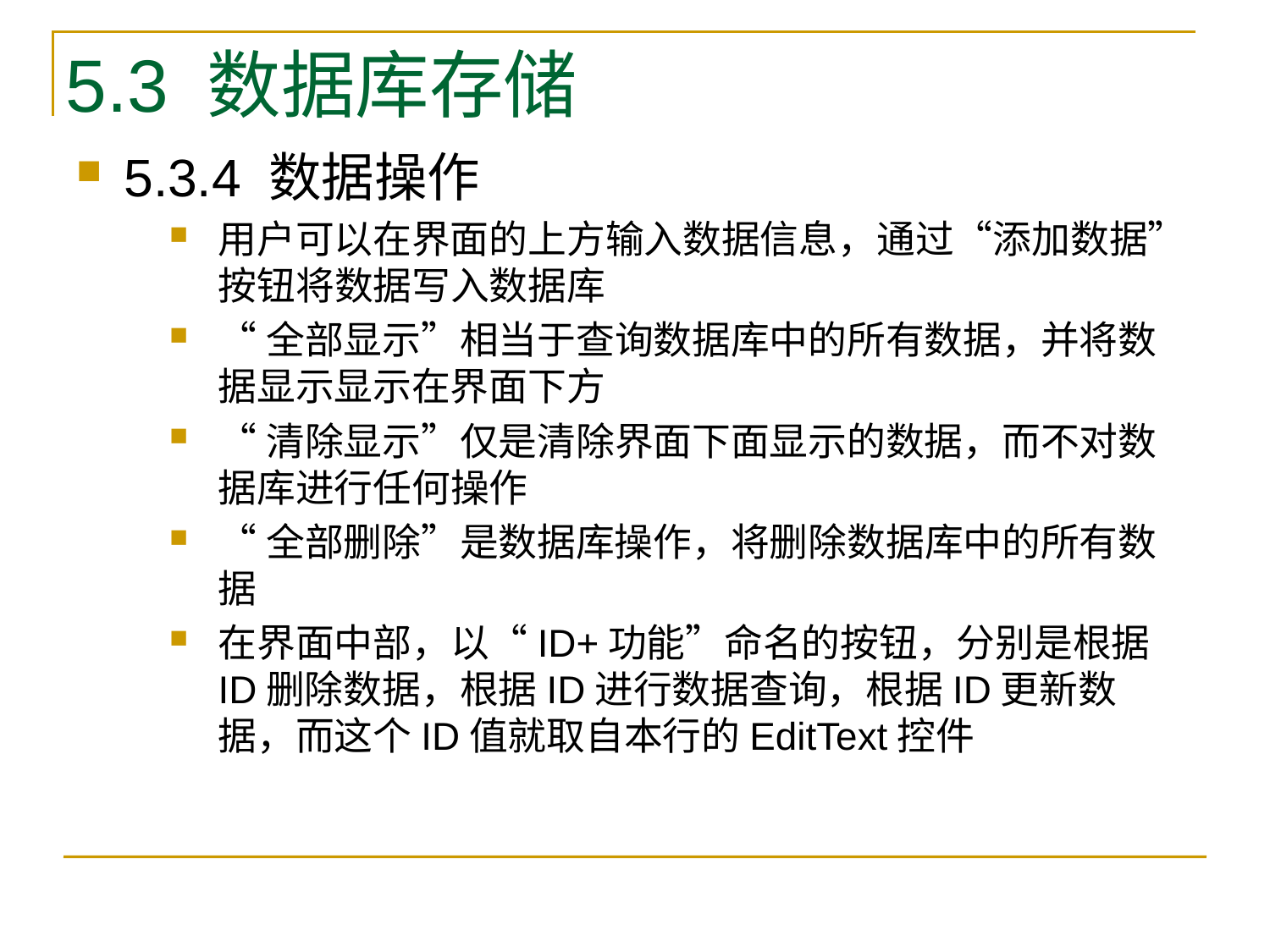

# 5.3 数据库存储
5.3.4 数据操作
用户可以在界面的上方输入数据信息，通过“添加数据”按钮将数据写入数据库
“全部显示”相当于查询数据库中的所有数据，并将数据显示显示在界面下方
“清除显示”仅是清除界面下面显示的数据，而不对数据库进行任何操作
“全部删除”是数据库操作，将删除数据库中的所有数据
在界面中部，以“ID+功能”命名的按钮，分别是根据ID删除数据，根据ID进行数据查询，根据ID更新数据，而这个ID值就取自本行的EditText控件